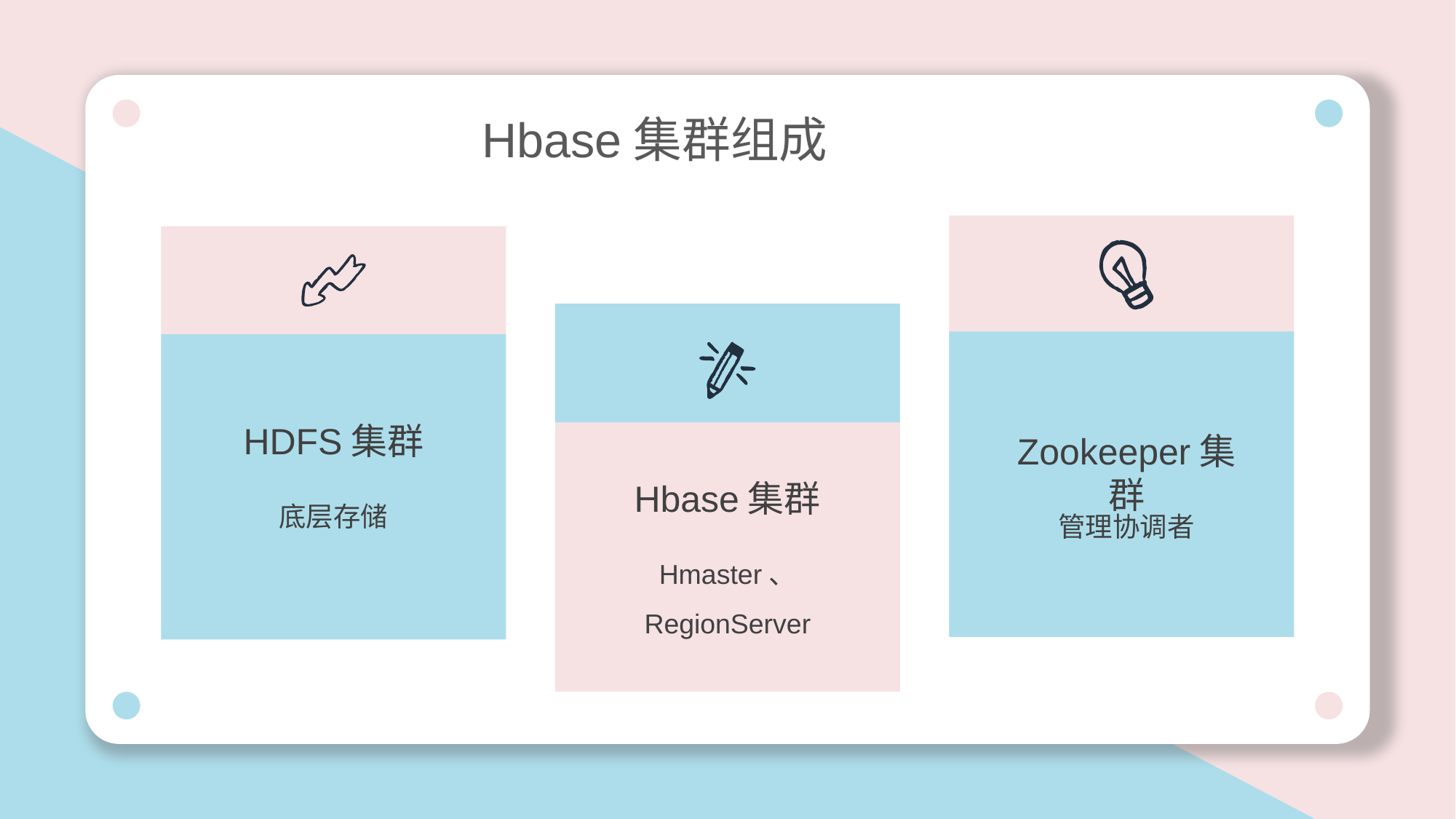

Hbase集群组成

HDFS集群
底层存储
Zookeeper集群
管理协调者
Hbase集群
Hmaster、 RegionServer